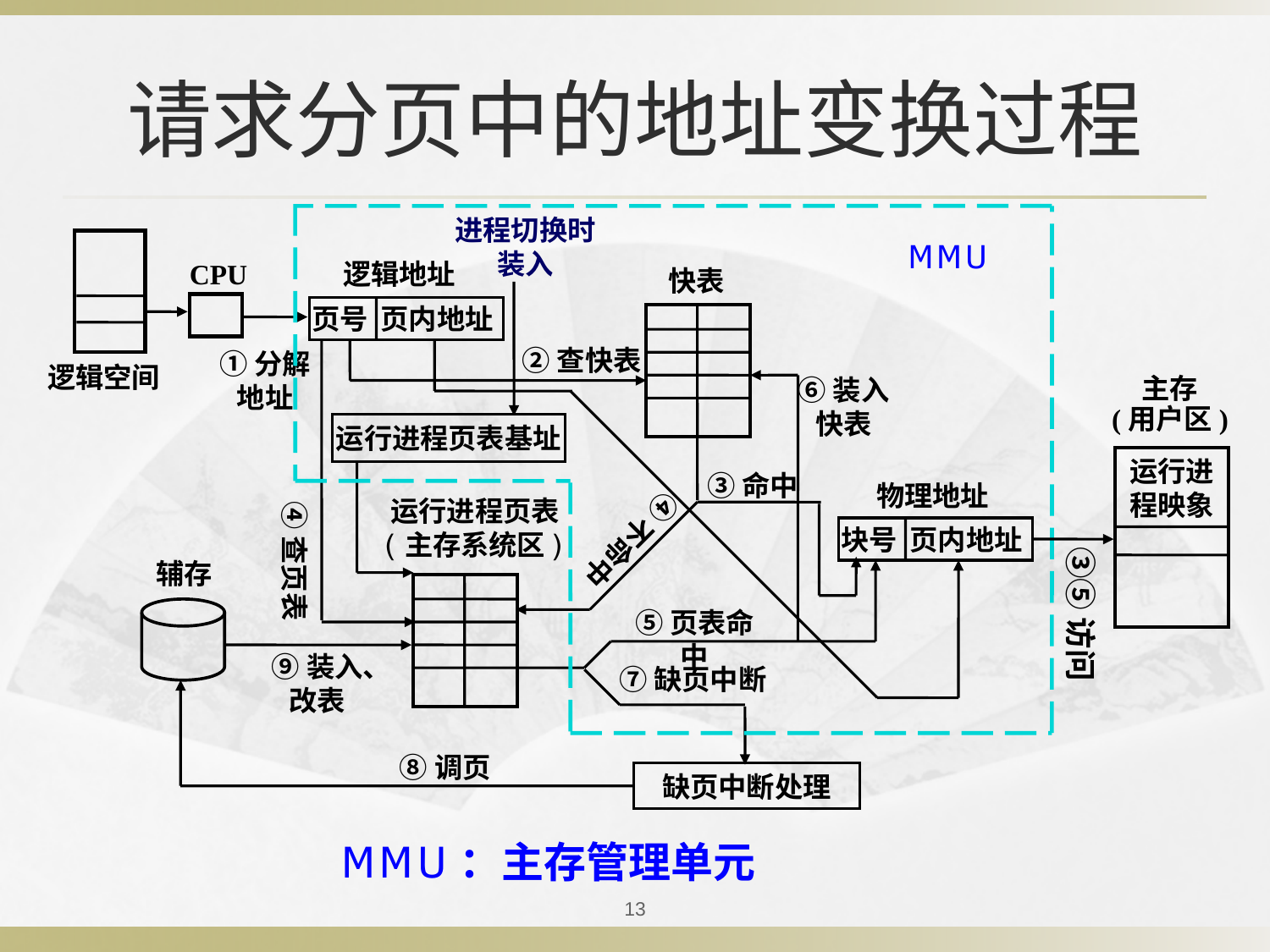

# 请求分页中的地址变换过程

进程切换时装入

MMU
CPU
逻辑地址
快表

页号  页内地址

②查快表
①分解地址

逻辑空间
⑥装入快表
主存
(用户区)

运行进程页表基址

运行进
程映象

③命中
物理地址
④不命中

④查页表
运行进程页表
(主存系统区)

块号  页内地址

③⑤访问
辅存

⑤页表命中

⑨装入、改表

⑦缺页中断

⑧调页
缺页中断处理

MMU：主存管理单元
13